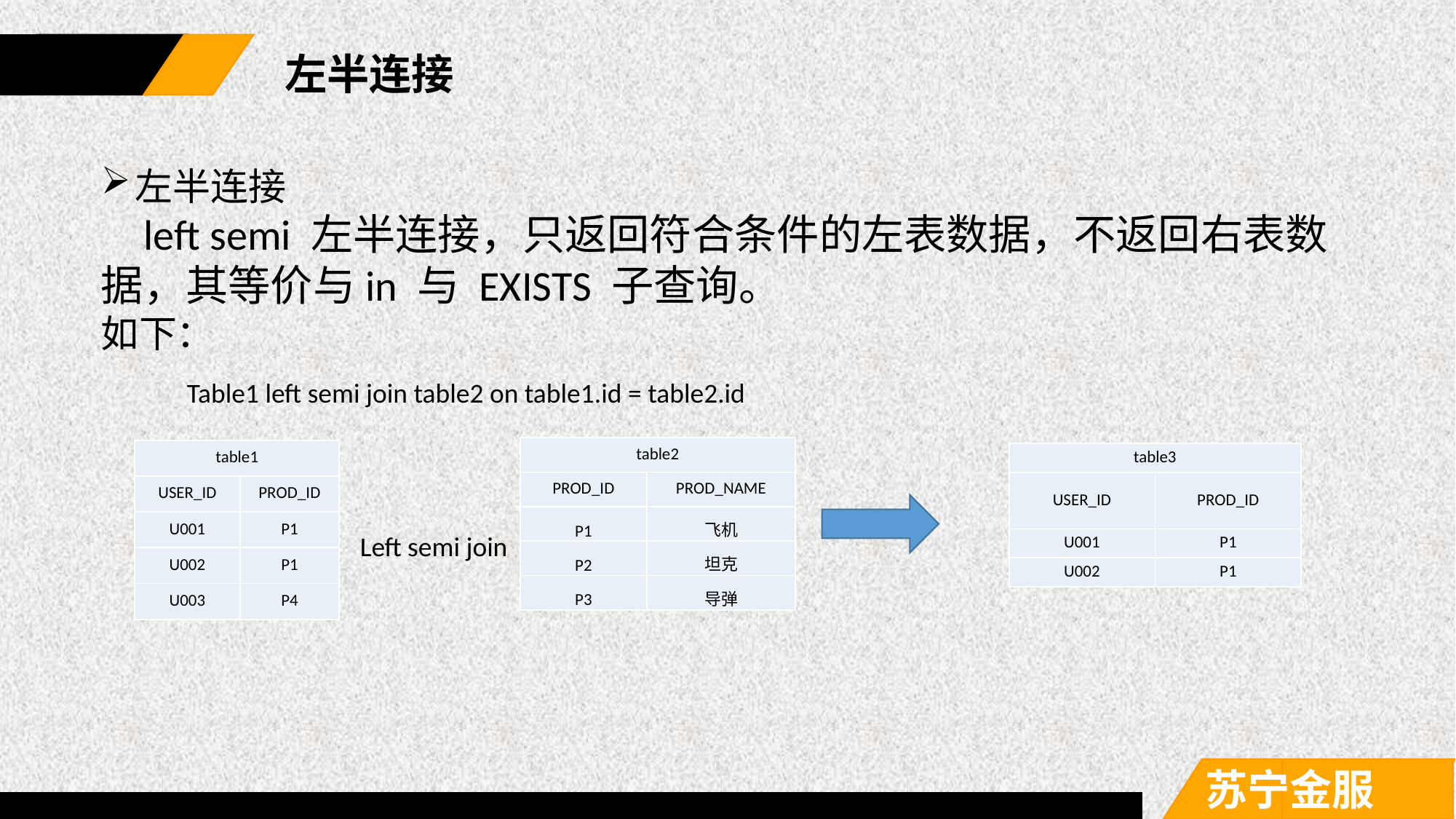

左半连接
左半连接
     left semi 左半连接，只返回符合条件的左表数据，不返回右表数据，其等价与in 与 EXISTS 子查询。
如下：
Table1 left semi join table2 on table1.id = table2.id
| table2 |  |
| --- | --- |
| PROD\_ID | PROD\_NAME |
| P1 | 飞机 |
| P2 | 坦克 |
| P3 | 导弹 |
| table1 |  |
| --- | --- |
| USER\_ID | PROD\_ID |
| U001 | P1 |
| U002 | P1 |
| U003 | P4 |
| table3 |  |
| --- | --- |
| USER\_ID | PROD\_ID |
| U001 | P1 |
| U002 | P1 |

Left semi join